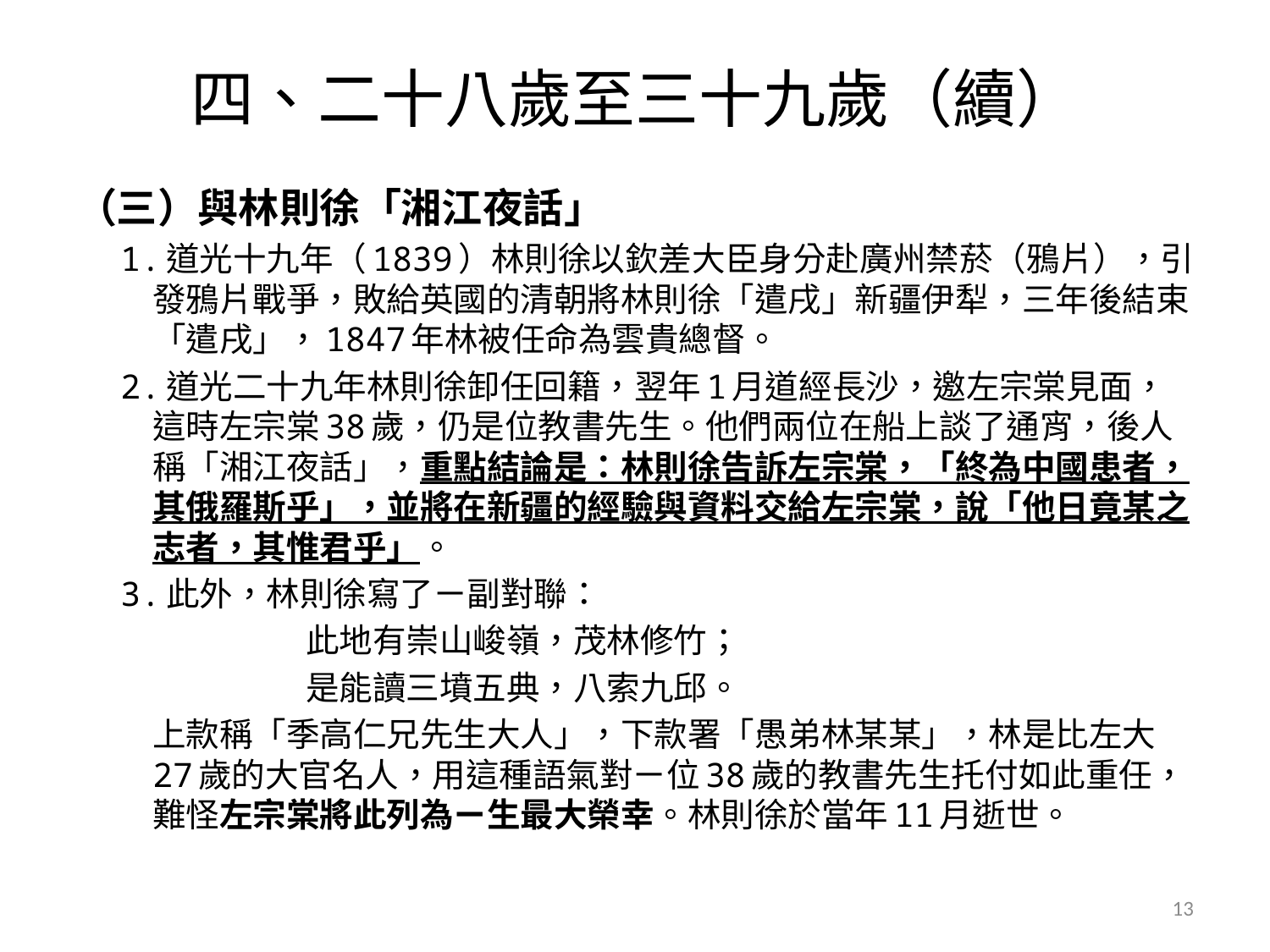

# 四、二十八歲至三十九歲（續）
（三）與林則徐「湘江夜話」
1.道光十九年（1839）林則徐以欽差大臣身分赴廣州禁菸（鴉片），引發鴉片戰爭，敗給英國的清朝將林則徐「遣戌」新疆伊犁，三年後結束「遣戌」，1847年林被任命為雲貴總督。
2.道光二十九年林則徐卸任回籍，翌年1月道經長沙，邀左宗棠見面，這時左宗棠38歲，仍是位教書先生。他們兩位在船上談了通宵，後人稱「湘江夜話」，重點結論是：林則徐告訴左宗棠，「終為中國患者，其俄羅斯乎」，並將在新疆的經驗與資料交給左宗棠，說「他日竟某之志者，其惟君乎」。
3.此外，林則徐寫了ㄧ副對聯：
此地有崇山峻嶺，茂林修竹；
是能讀三墳五典，八索九邱。
上款稱「季高仁兄先生大人」，下款署「愚弟林某某」，林是比左大27歲的大官名人，用這種語氣對ㄧ位38歲的教書先生托付如此重任，難怪左宗棠將此列為ㄧ生最大榮幸。林則徐於當年11月逝世。

13